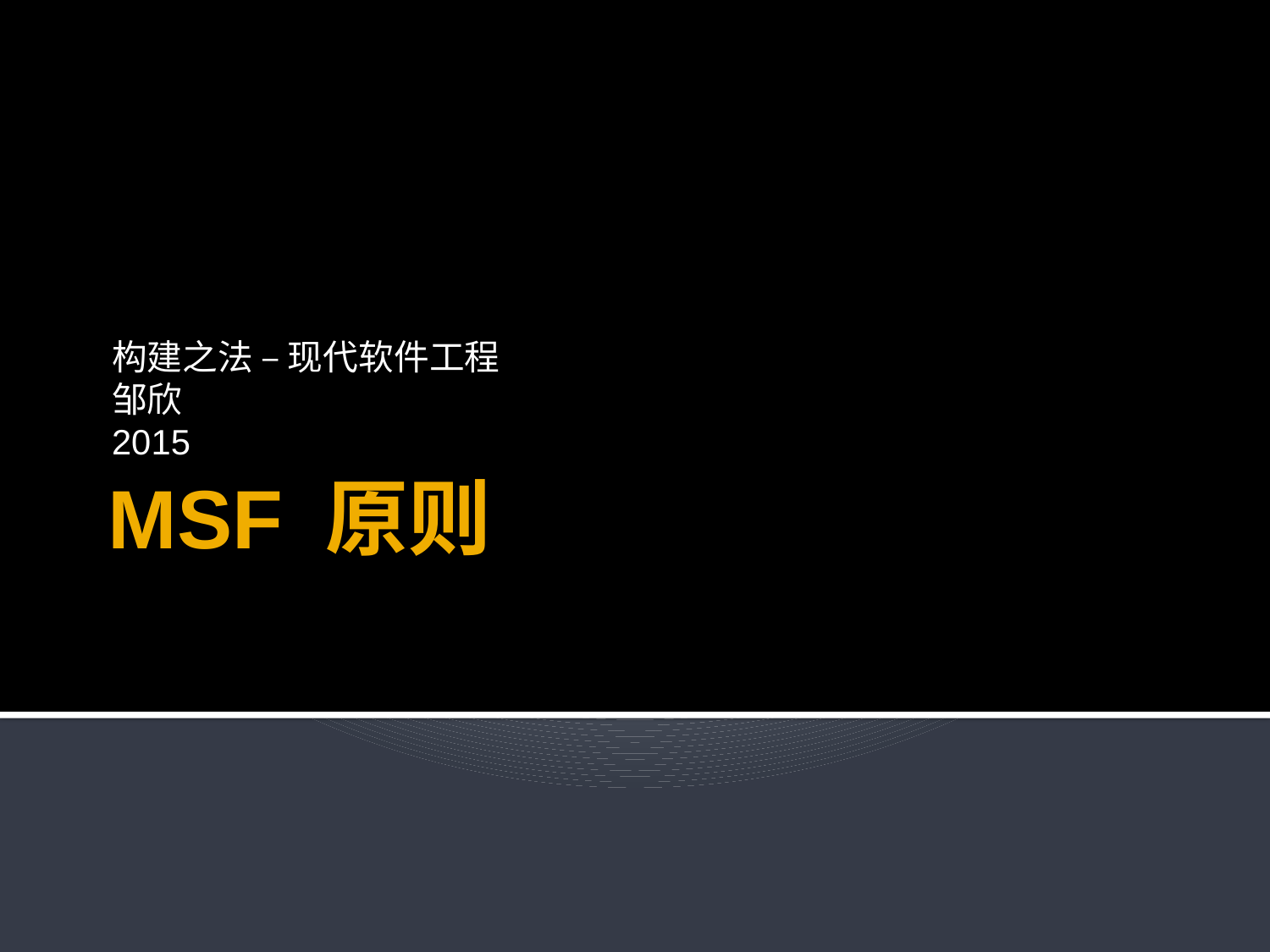

构建之法 – 现代软件工程
邹欣
2015
# MSF 原则